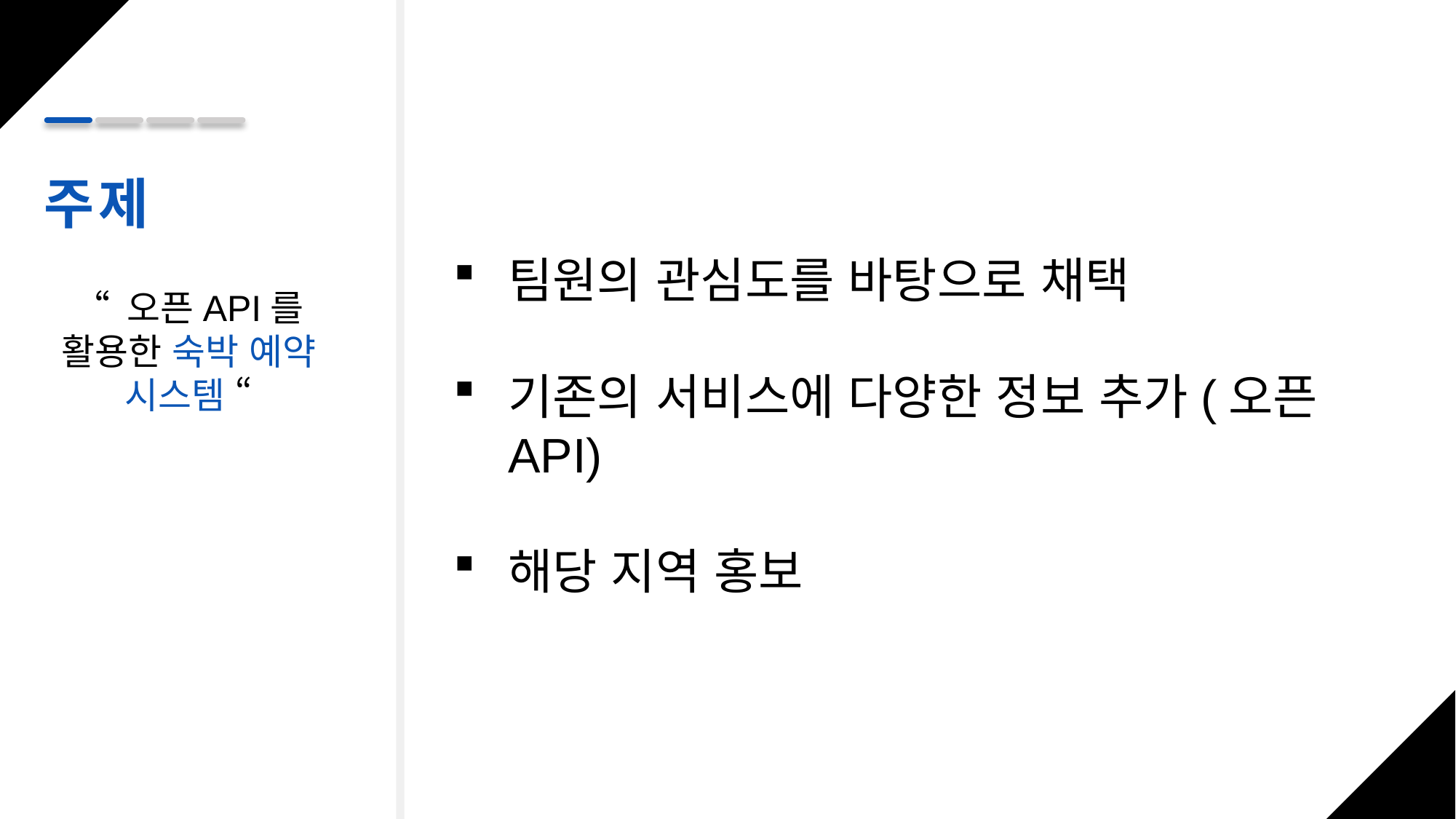

주제
팀원의 관심도를 바탕으로 채택

기존의 서비스에 다양한 정보 추가(오픈API)

해당 지역 홍보
“ 오픈API를 활용한 숙박 예약 시스템 “